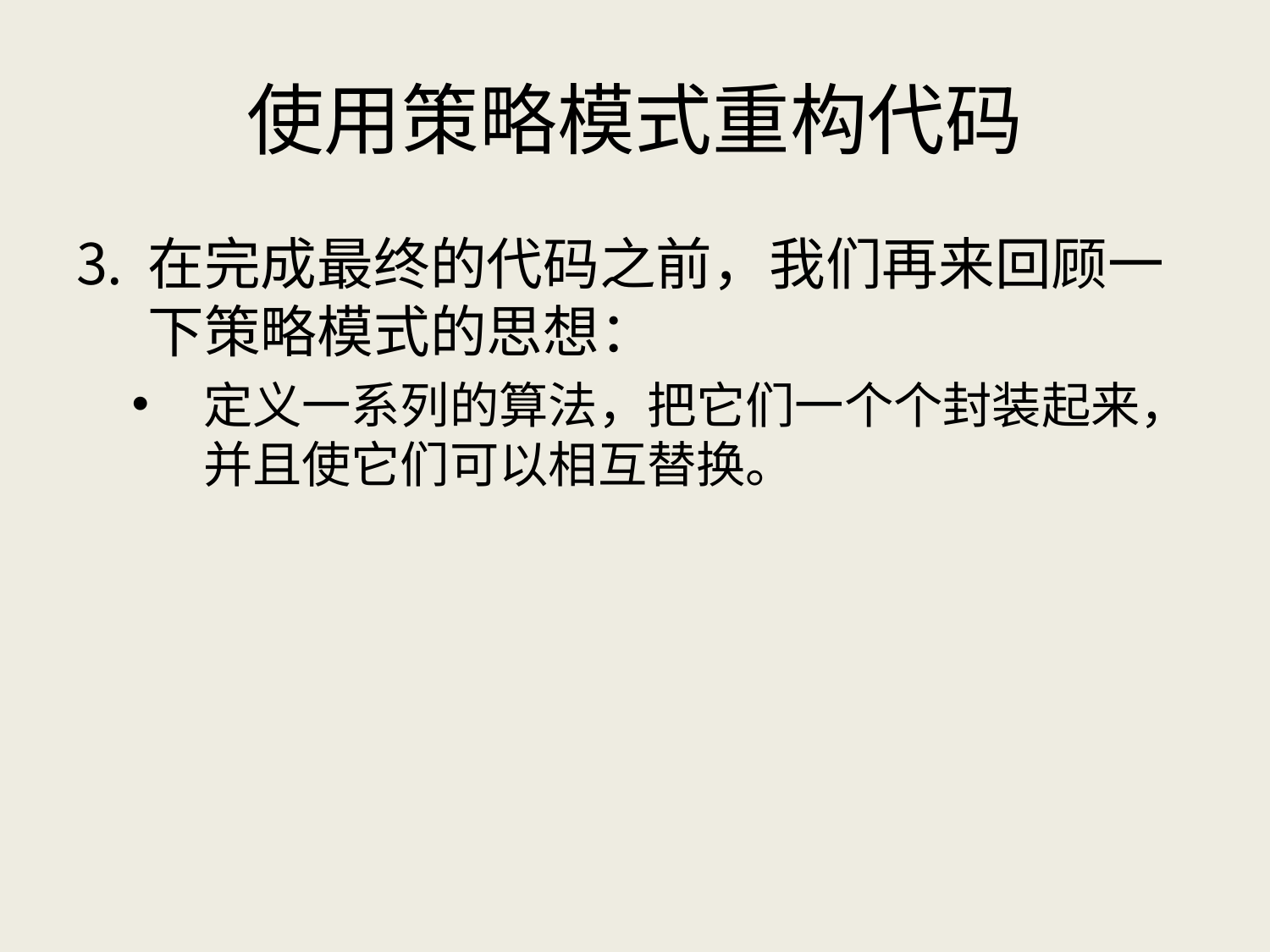

# 使用策略模式重构代码
在完成最终的代码之前，我们再来回顾一下策略模式的思想：
定义一系列的算法，把它们一个个封装起来，并且使它们可以相互替换。